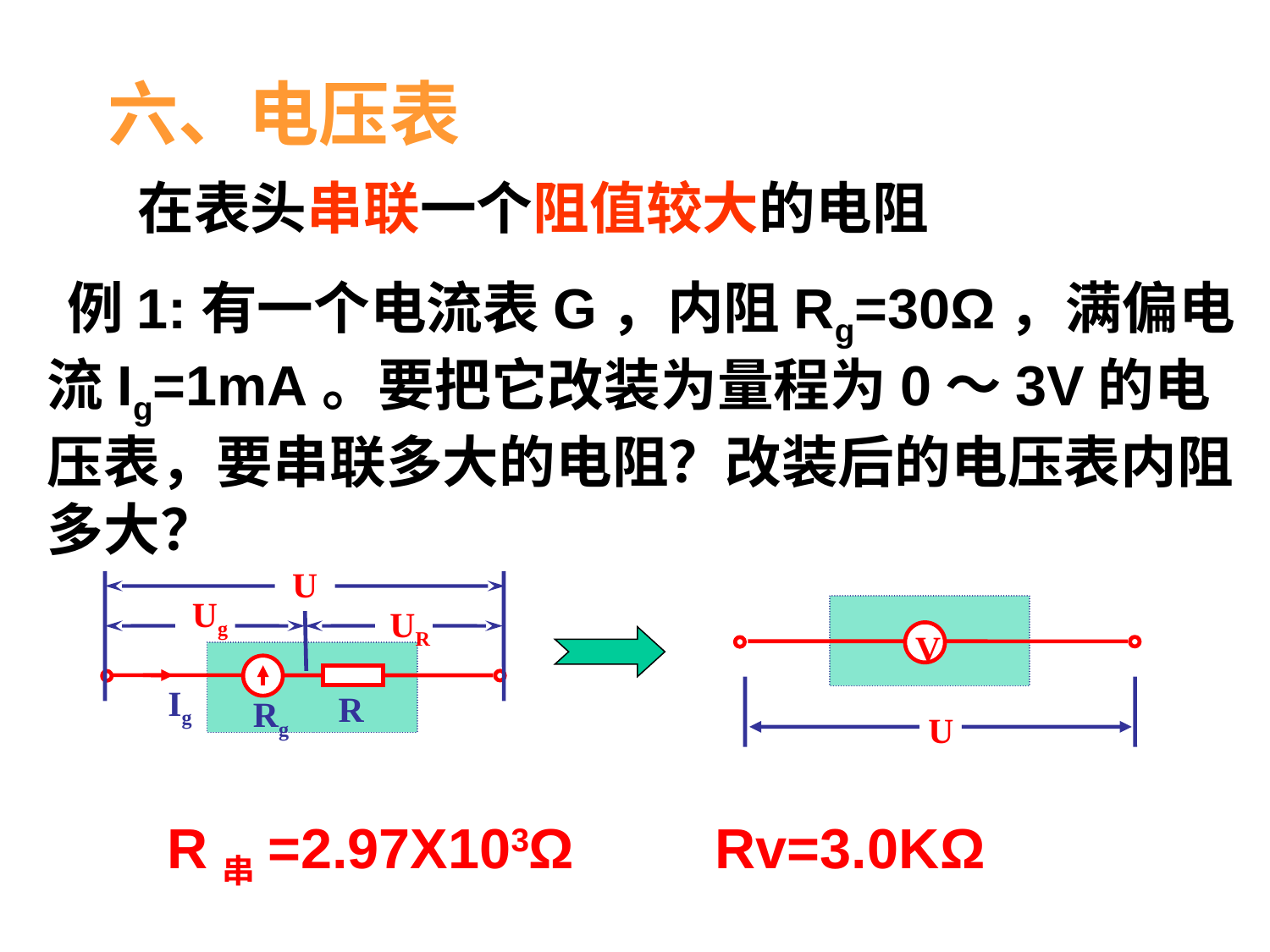

六、电压表
在表头串联一个阻值较大的电阻
 例1:有一个电流表G，内阻Rg=30Ω，满偏电流Ig=1mA。要把它改装为量程为0～3V的电压表，要串联多大的电阻？改装后的电压表内阻多大？
U

Ug
UR

V

U

Ig
R
Rg
R串=2.97X103Ω         Rv=3.0KΩ